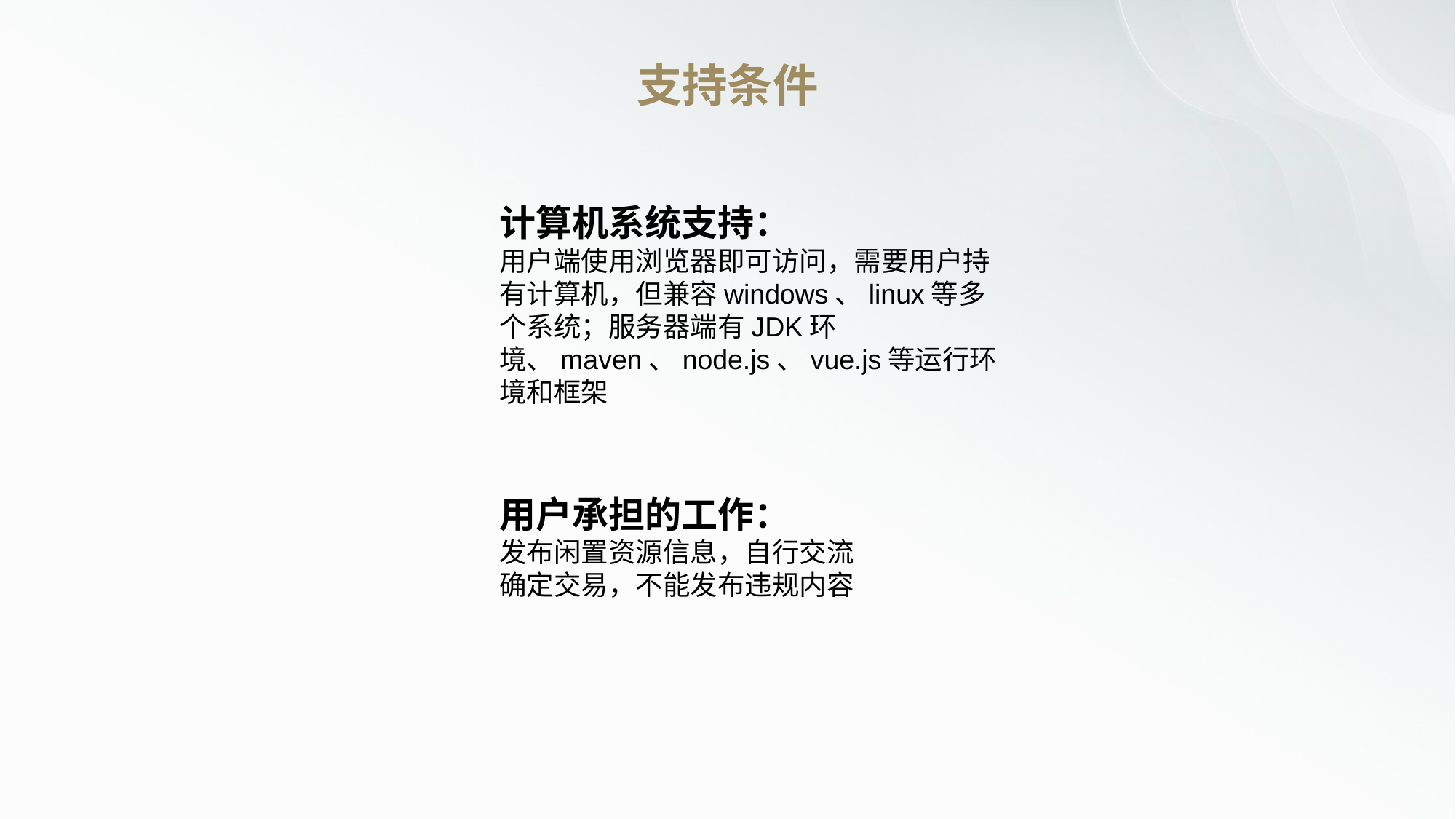

支持条件
计算机系统支持：
用户端使用浏览器即可访问，需要用户持有计算机，但兼容windows、linux等多个系统；服务器端有JDK环境、maven、node.js、vue.js等运行环境和框架

用户承担的工作：
发布闲置资源信息，自行交流确定交易，不能发布违规内容